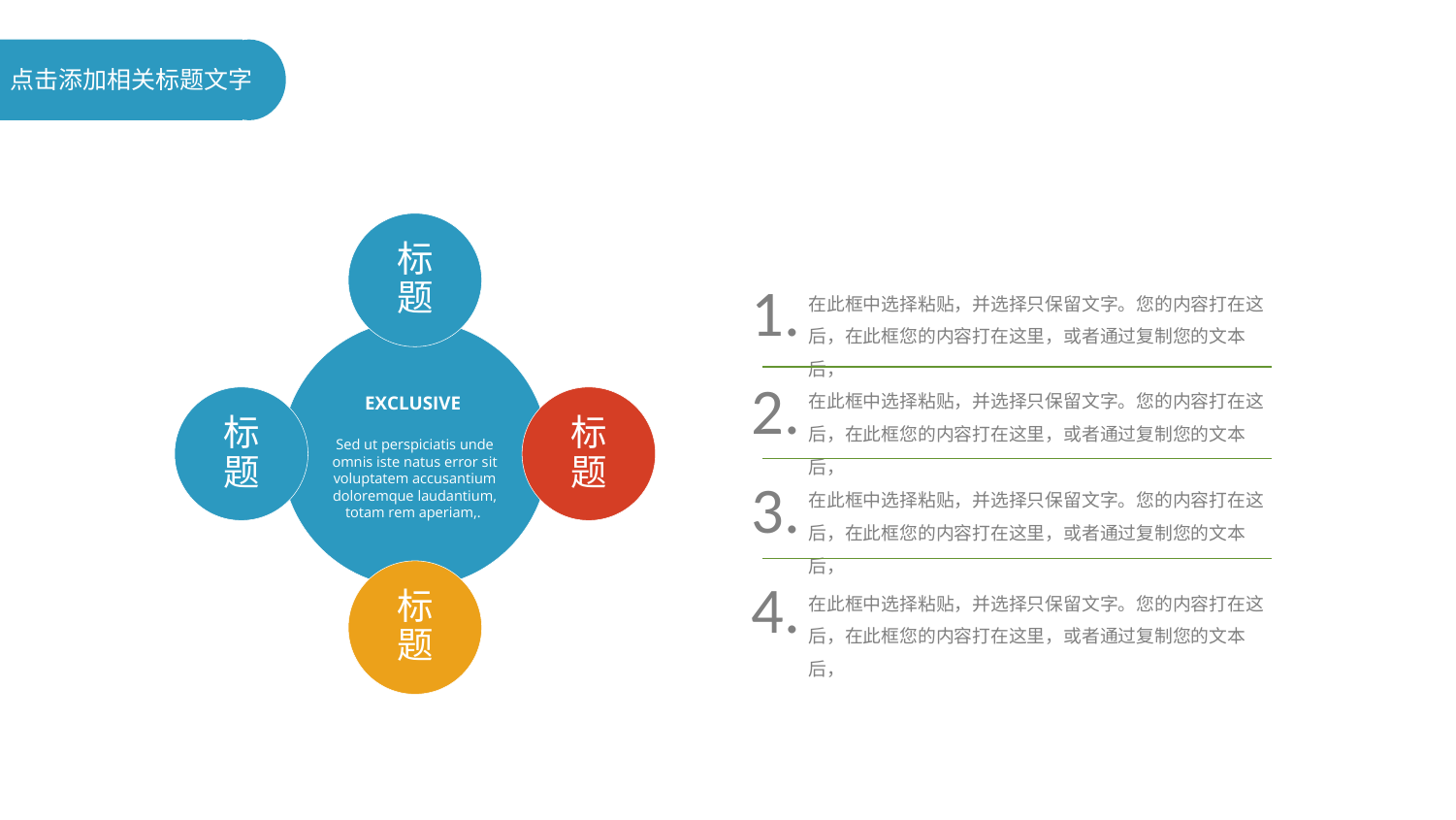

标题

EXCLUSIVE

Sed ut perspiciatis unde omnis iste natus error sit voluptatem accusantium doloremque laudantium, totam rem aperiam,.
标题
标题
标题
1.
在此框中选择粘贴，并选择只保留文字。您的内容打在这后，在此框您的内容打在这里，或者通过复制您的文本后，
2.
在此框中选择粘贴，并选择只保留文字。您的内容打在这后，在此框您的内容打在这里，或者通过复制您的文本后，
3.
在此框中选择粘贴，并选择只保留文字。您的内容打在这后，在此框您的内容打在这里，或者通过复制您的文本后，
4.
在此框中选择粘贴，并选择只保留文字。您的内容打在这后，在此框您的内容打在这里，或者通过复制您的文本后，